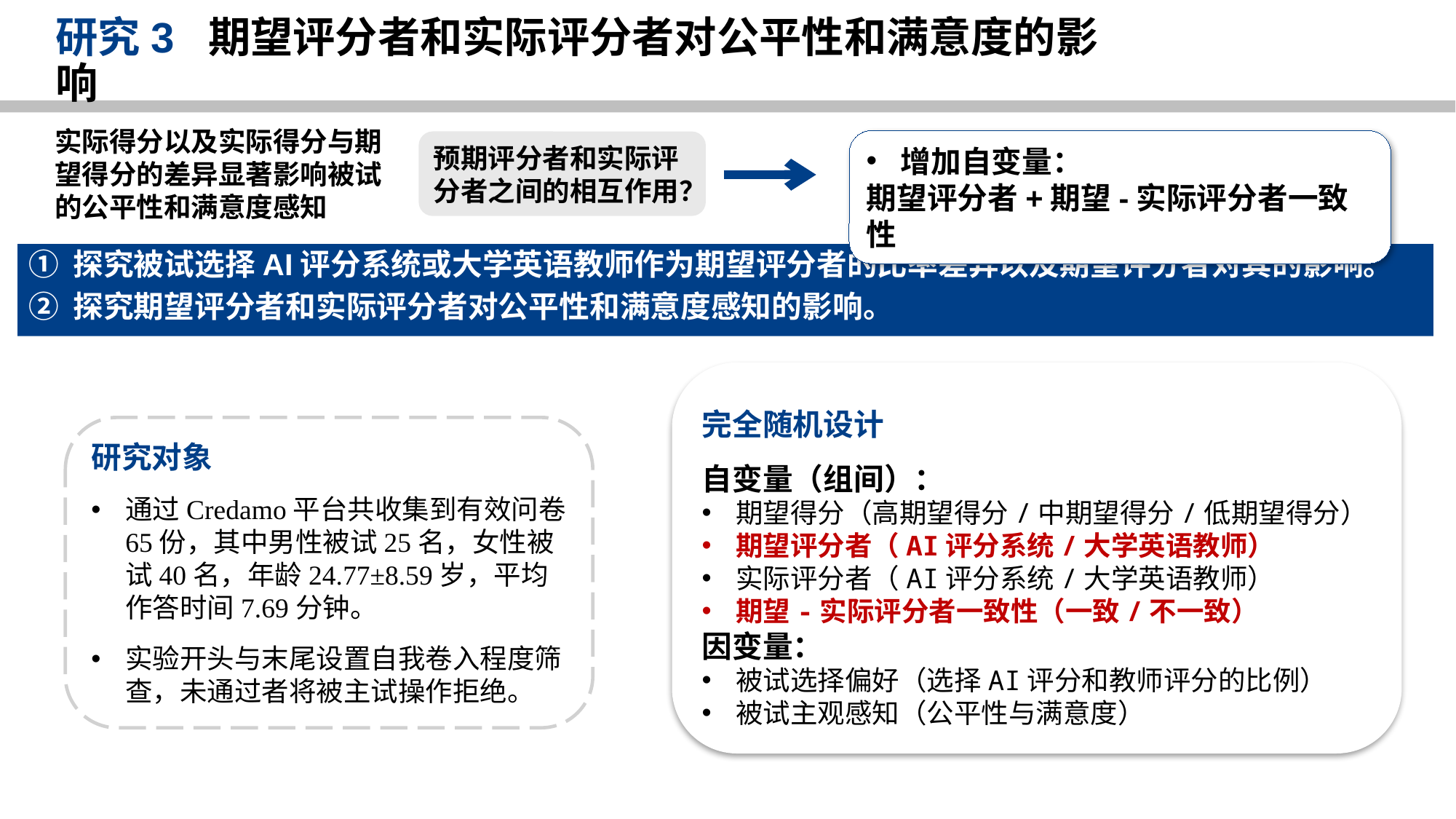

# 研究3  期望评分者和实际评分者对公平性和满意度的影响
实际得分以及实际得分与期望得分的差异显著影响被试的公平性和满意度感知
增加自变量：
期望评分者+期望-实际评分者一致性
预期评分者和实际评分者之间的相互作用？
① 探究被试选择AI评分系统或大学英语教师作为期望评分者的比率差异以及期望评分者对其的影响。
② 探究期望评分者和实际评分者对公平性和满意度感知的影响。
完全随机设计
自变量（组间）：
期望得分（高期望得分/中期望得分/低期望得分）
期望评分者（AI评分系统/大学英语教师）
实际评分者（AI评分系统/大学英语教师）
期望-实际评分者一致性（一致/不一致）
因变量：
被试选择偏好（选择AI评分和教师评分的比例）
被试主观感知（公平性与满意度）
研究对象
通过Credamo平台共收集到有效问卷65份，其中男性被试25名，女性被试40名，年龄24.77±8.59岁，平均作答时间7.69分钟。
实验开头与末尾设置自我卷入程度筛查，未通过者将被主试操作拒绝。